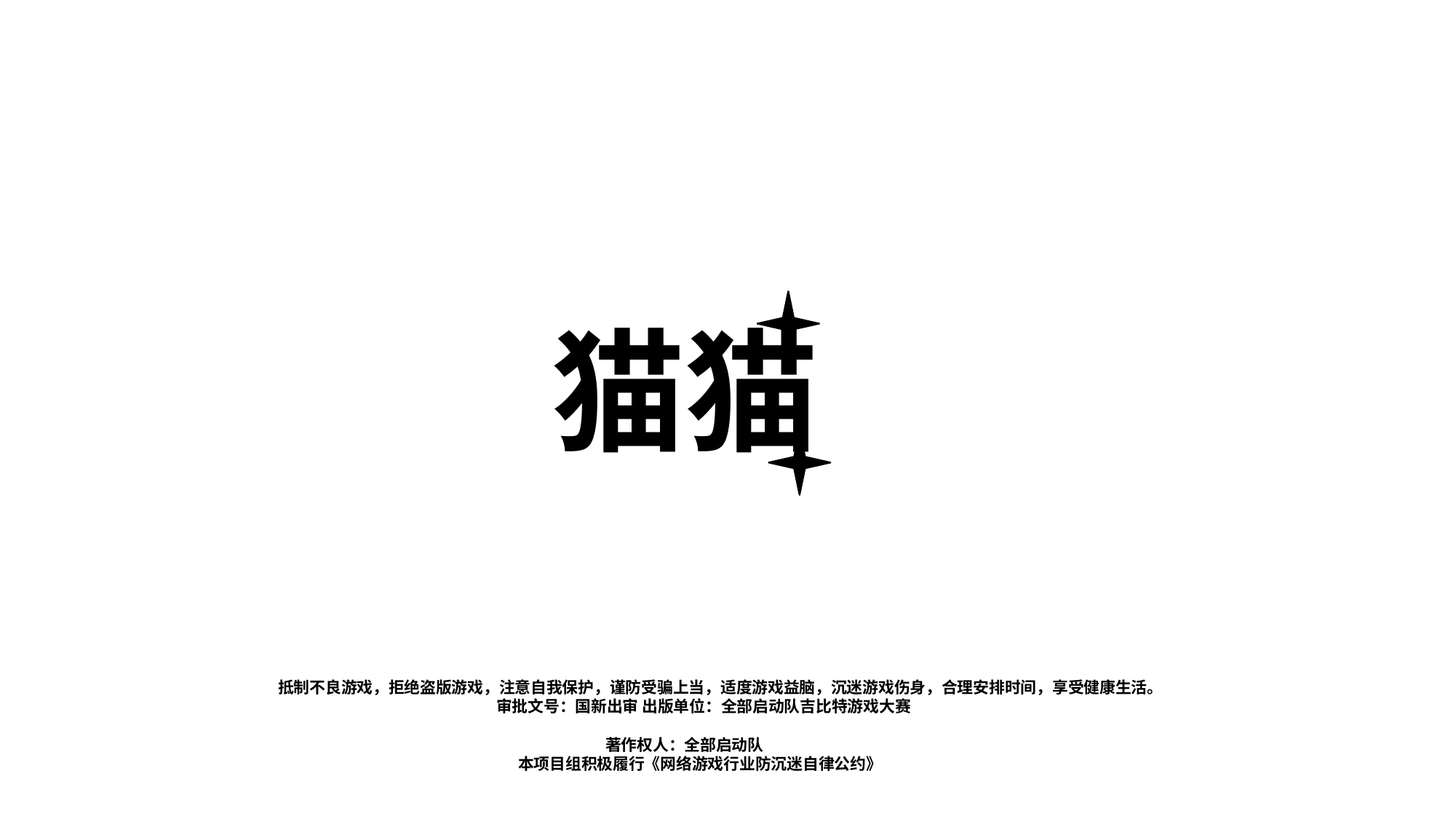

猫猫

抵制不良游戏，拒绝盗版游戏，注意自我保护，谨防受骗上当，适度游戏益脑，沉迷游戏伤身，合理安排时间，享受健康生活。
		审批文号：国新出审 出版单位：全部启动队吉比特游戏大赛

			著作权人：全部启动队
		     本项目组积极履行《网络游戏行业防沉迷自律公约》